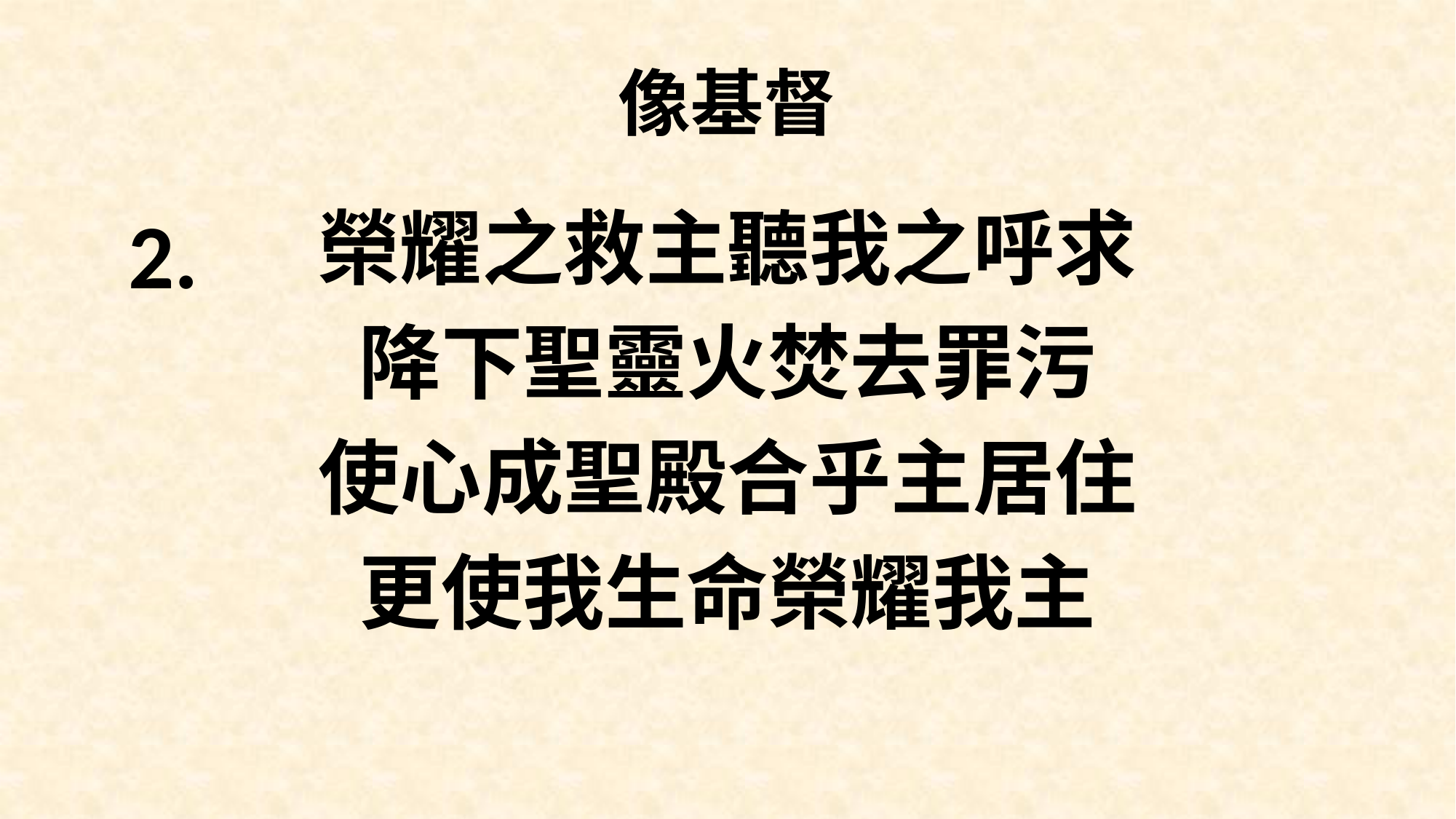

# 像基督
榮耀之救主聽我之呼求
降下聖靈火焚去罪污
使心成聖殿合乎主居住
更使我生命榮耀我主
2.